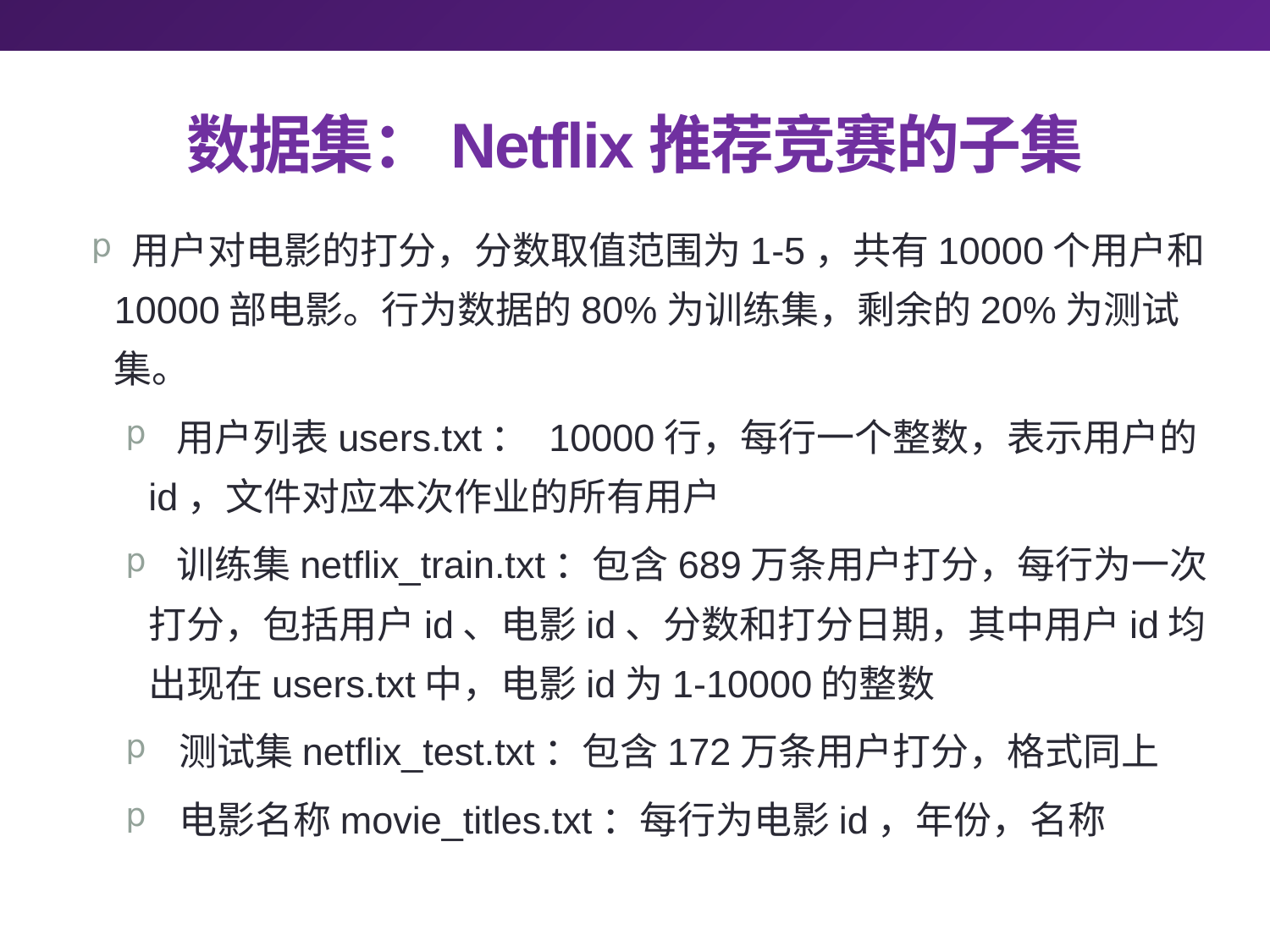

3
# 数据集：Netflix推荐竞赛的子集
 用户对电影的打分，分数取值范围为1-5，共有10000个用户和10000部电影。行为数据的80%为训练集，剩余的20%为测试集。
  用户列表users.txt： 10000行，每行一个整数，表示用户的id，文件对应本次作业的所有用户
  训练集netflix_train.txt：包含689万条用户打分，每行为一次打分，包括用户id、电影id、分数和打分日期，其中用户id均出现在users.txt中，电影id为1-10000的整数
  测试集netflix_test.txt：包含172万条用户打分，格式同上
  电影名称movie_titles.txt：每行为电影id，年份，名称